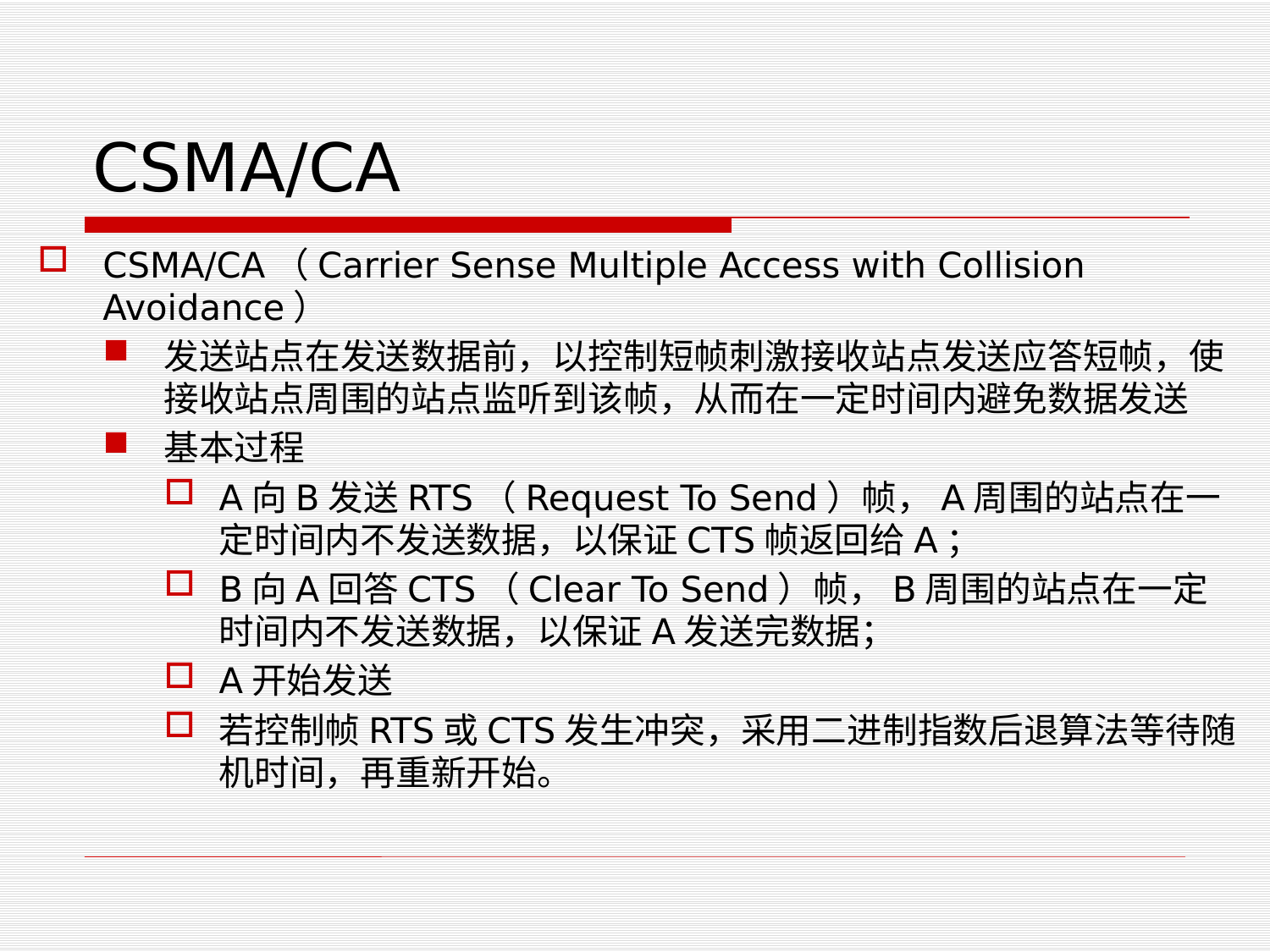

# CSMA/CA
CSMA/CA（Carrier Sense Multiple Access with Collision Avoidance）
发送站点在发送数据前，以控制短帧刺激接收站点发送应答短帧，使接收站点周围的站点监听到该帧，从而在一定时间内避免数据发送
基本过程
A向B发送RTS（Request To Send）帧，A周围的站点在一定时间内不发送数据，以保证CTS帧返回给A；
B向A回答CTS（Clear To Send）帧，B周围的站点在一定时间内不发送数据，以保证A发送完数据；
A开始发送
若控制帧RTS或CTS发生冲突，采用二进制指数后退算法等待随机时间，再重新开始。